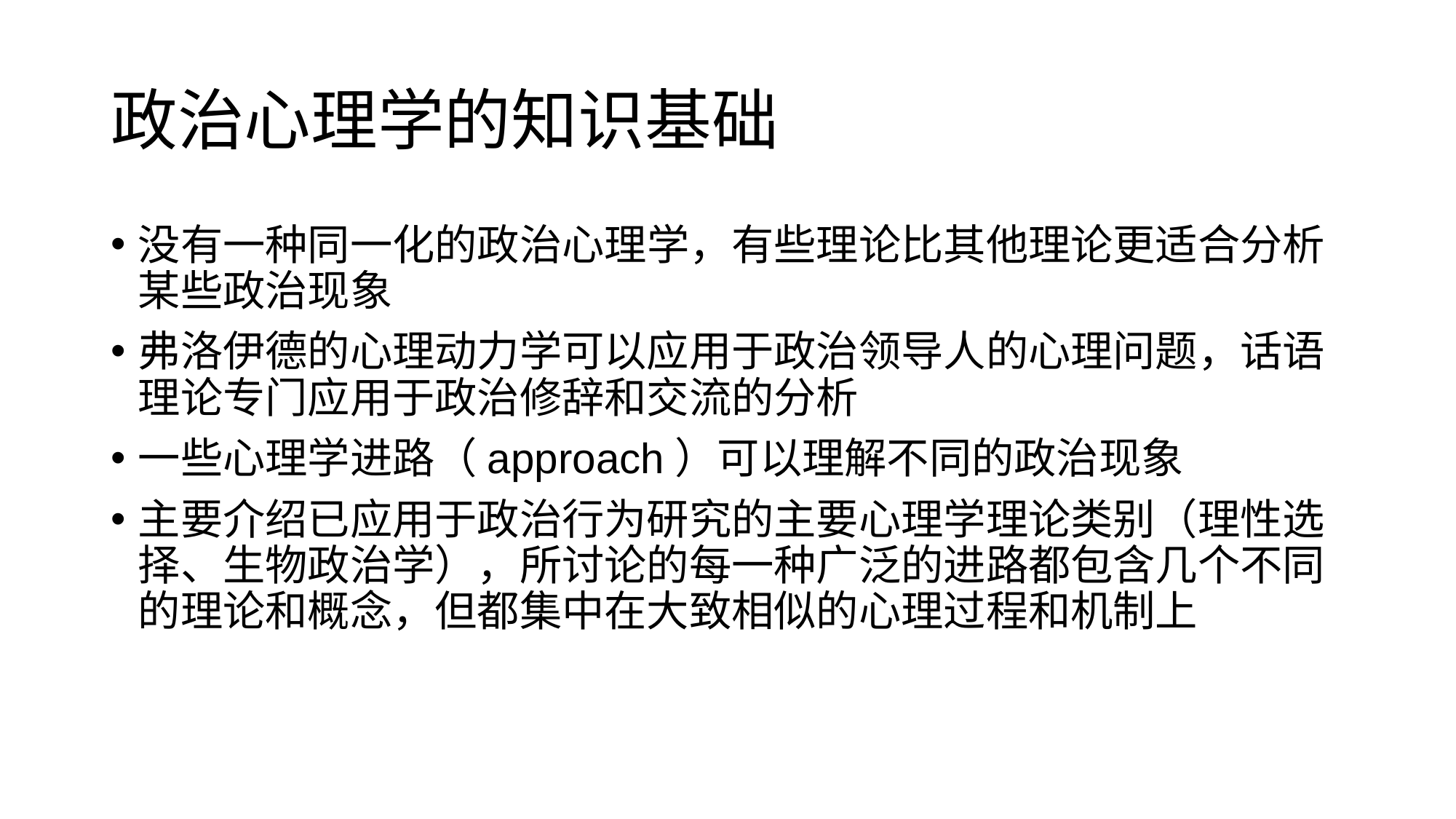

# 政治心理学的知识基础
没有一种同一化的政治心理学，有些理论比其他理论更适合分析某些政治现象
弗洛伊德的心理动力学可以应用于政治领导人的心理问题，话语理论专门应用于政治修辞和交流的分析
一些心理学进路（approach）可以理解不同的政治现象
主要介绍已应用于政治行为研究的主要心理学理论类别（理性选择、生物政治学），所讨论的每一种广泛的进路都包含几个不同的理论和概念，但都集中在大致相似的心理过程和机制上